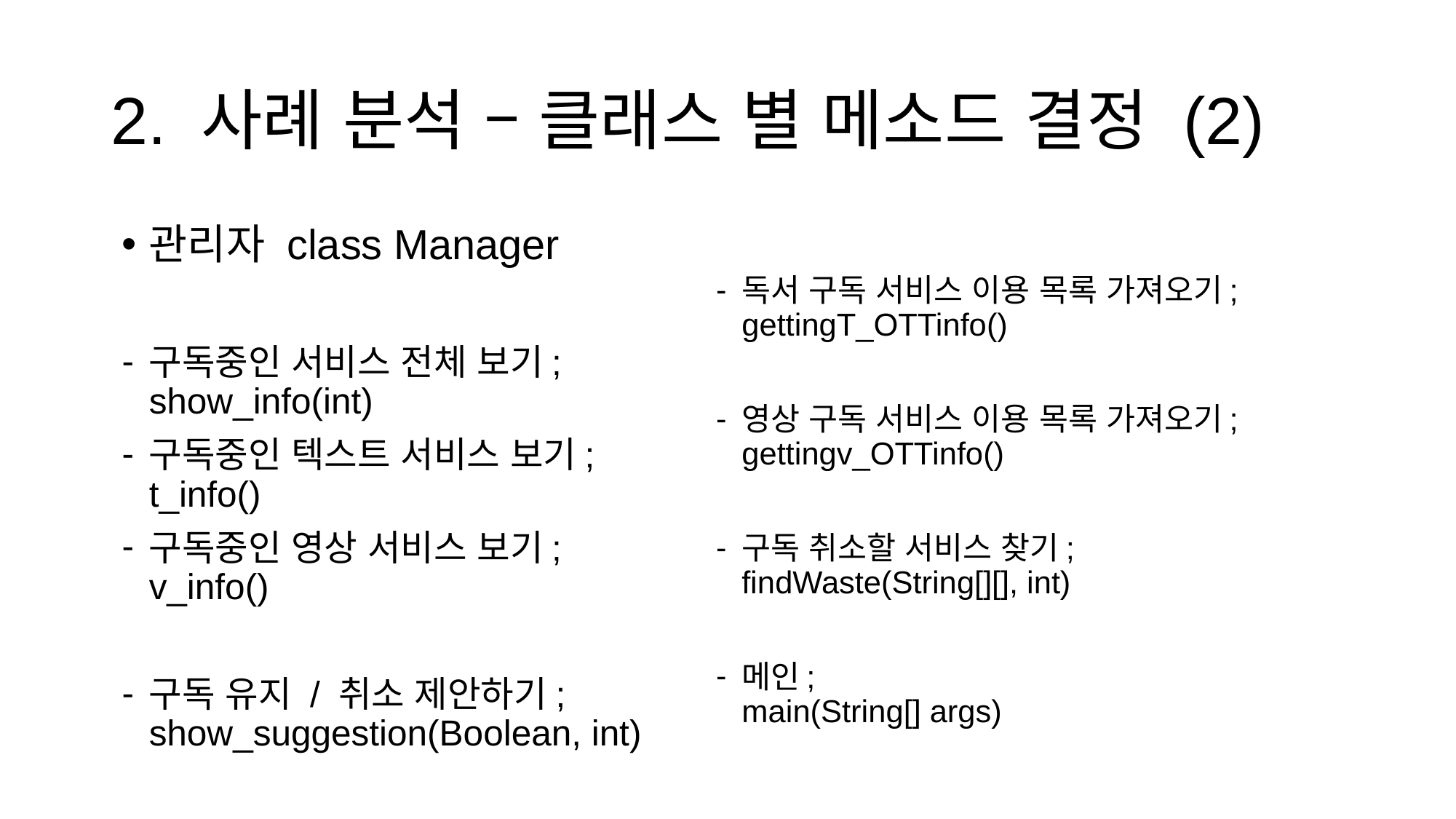

# 2. 사례 분석 – 클래스 별 메소드 결정 (2)
관리자 class Manager

구독중인 서비스 전체 보기;
show_info(int)
구독중인 텍스트 서비스 보기;
t_info()
구독중인 영상 서비스 보기;
v_info()

구독 유지 / 취소 제안하기;
show_suggestion(Boolean, int)

독서 구독 서비스 이용 목록 가져오기;
gettingT_OTTinfo()

영상 구독 서비스 이용 목록 가져오기;
gettingv_OTTinfo()

구독 취소할 서비스 찾기;
findWaste(String[][], int)

메인;
main(String[] args)